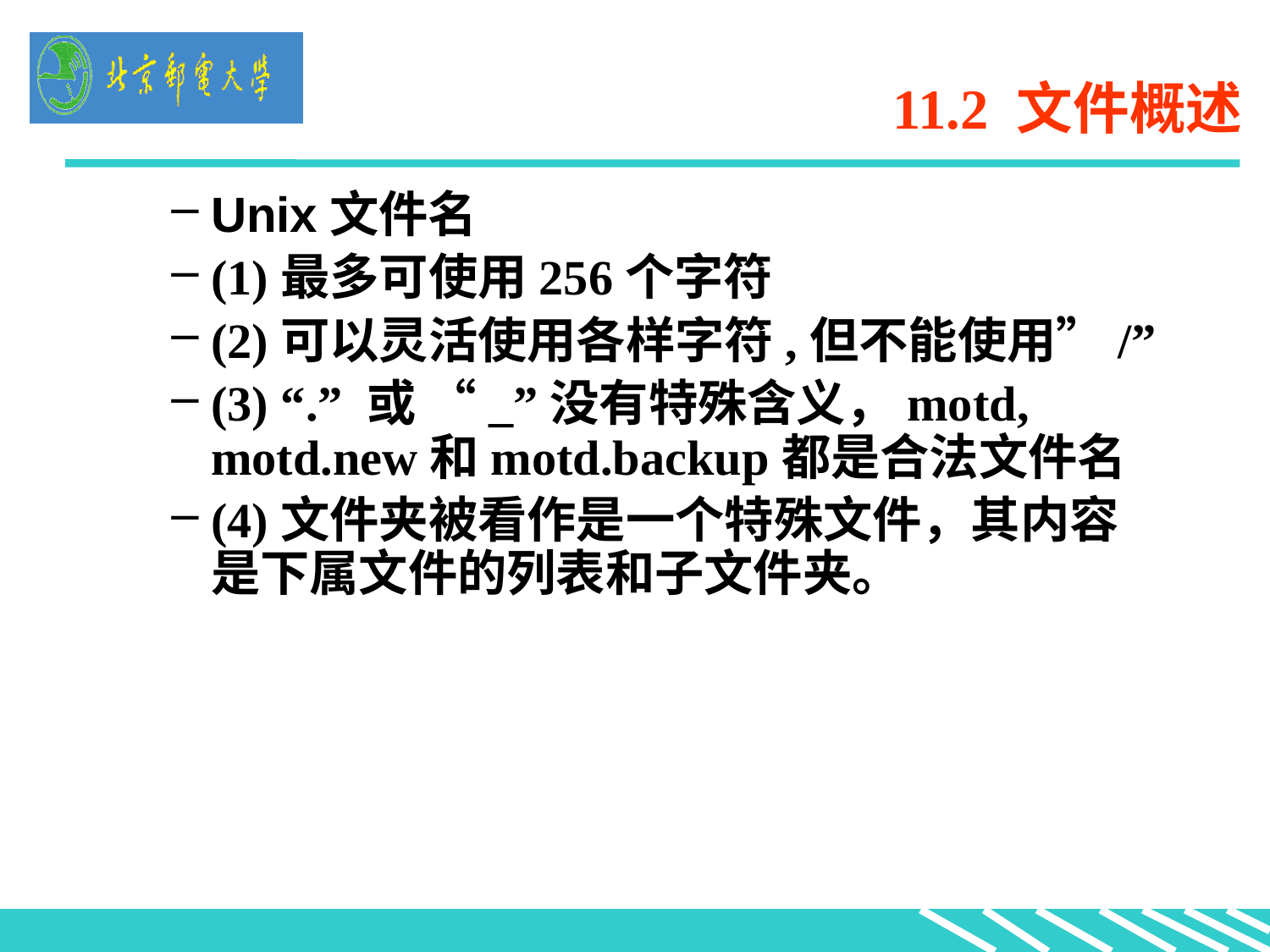

# 11.2 文件概述
Unix文件名
(1)最多可使用256个字符
(2)可以灵活使用各样字符,但不能使用”/”
(3) “.” 或 “_”没有特殊含义，motd, motd.new和motd.backup都是合法文件名
(4)文件夹被看作是一个特殊文件，其内容是下属文件的列表和子文件夹。
2